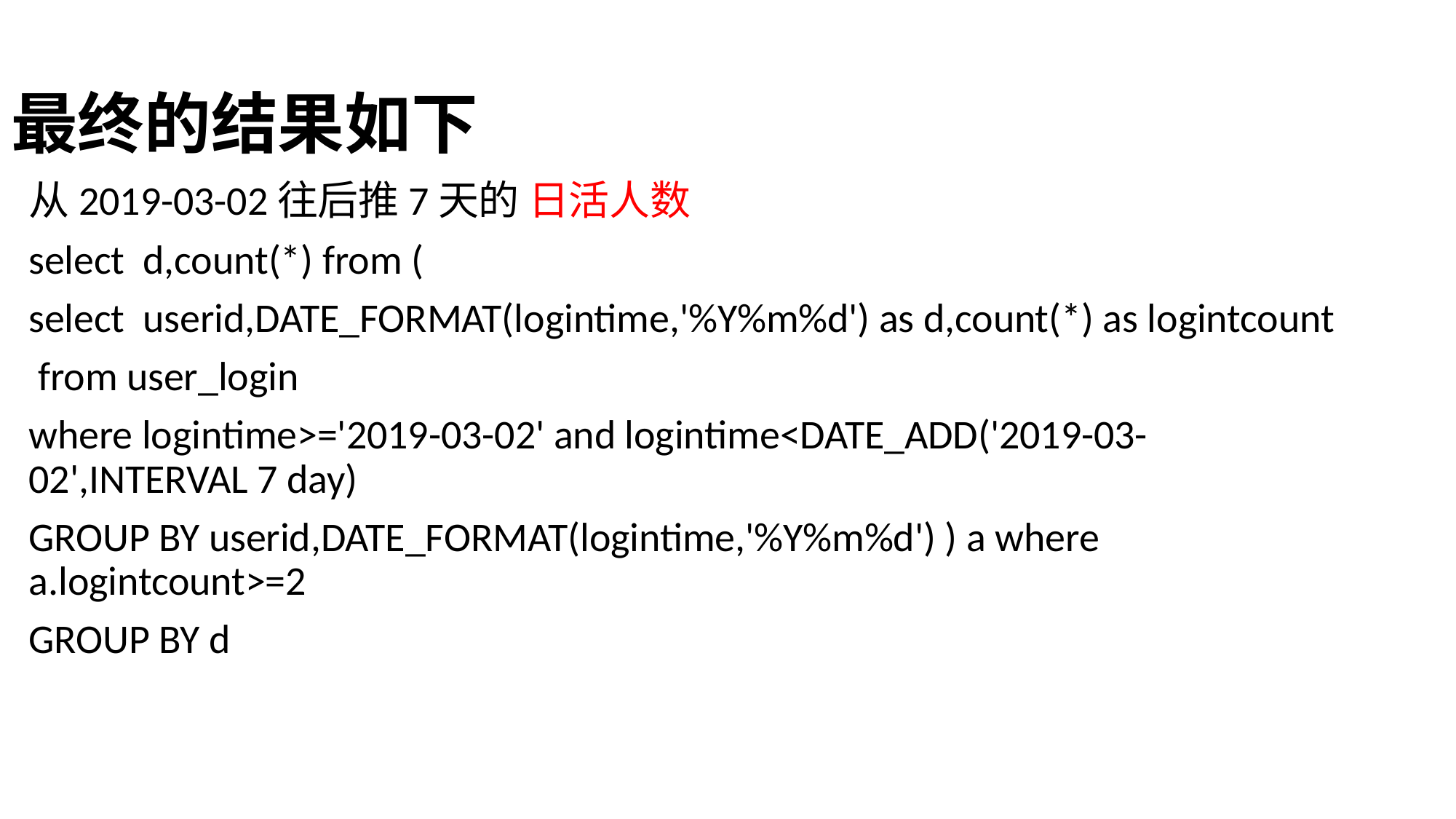

# 最终的结果如下
从2019-03-02往后推7天的 日活人数
select  d,count(*) from (
select  userid,DATE_FORMAT(logintime,'%Y%m%d') as d,count(*) as logintcount
 from user_login
where logintime>='2019-03-02' and logintime<DATE_ADD('2019-03-02',INTERVAL 7 day)
GROUP BY userid,DATE_FORMAT(logintime,'%Y%m%d') ) a where a.logintcount>=2
GROUP BY d